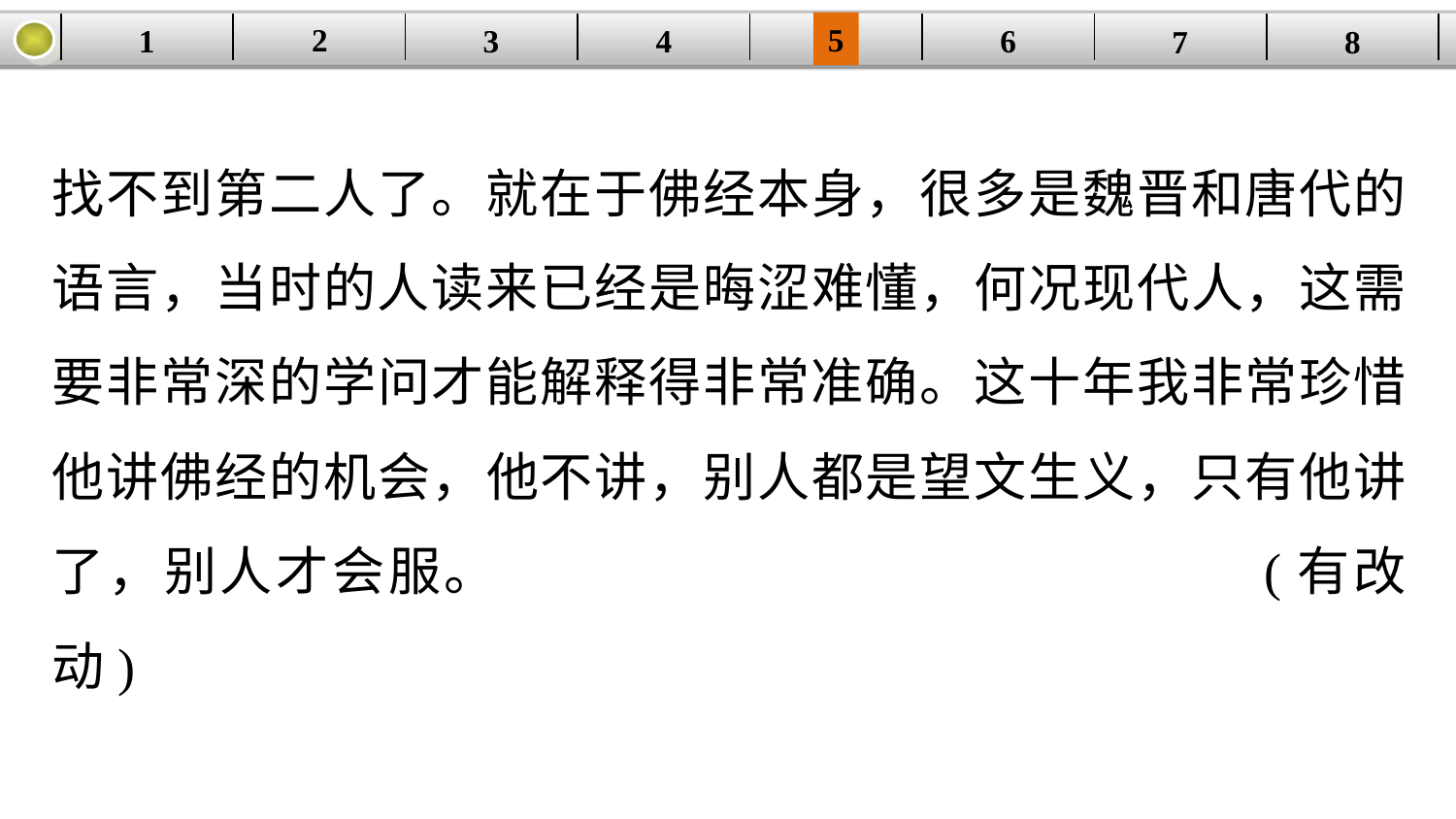

5
2
1
4
6
|  |  |  |  |  |  |  |  |
| --- | --- | --- | --- | --- | --- | --- | --- |
3
8
7

找不到第二人了。就在于佛经本身，很多是魏晋和唐代的语言，当时的人读来已经是晦涩难懂，何况现代人，这需要非常深的学问才能解释得非常准确。这十年我非常珍惜他讲佛经的机会，他不讲，别人都是望文生义，只有他讲了，别人才会服。						(有改动)